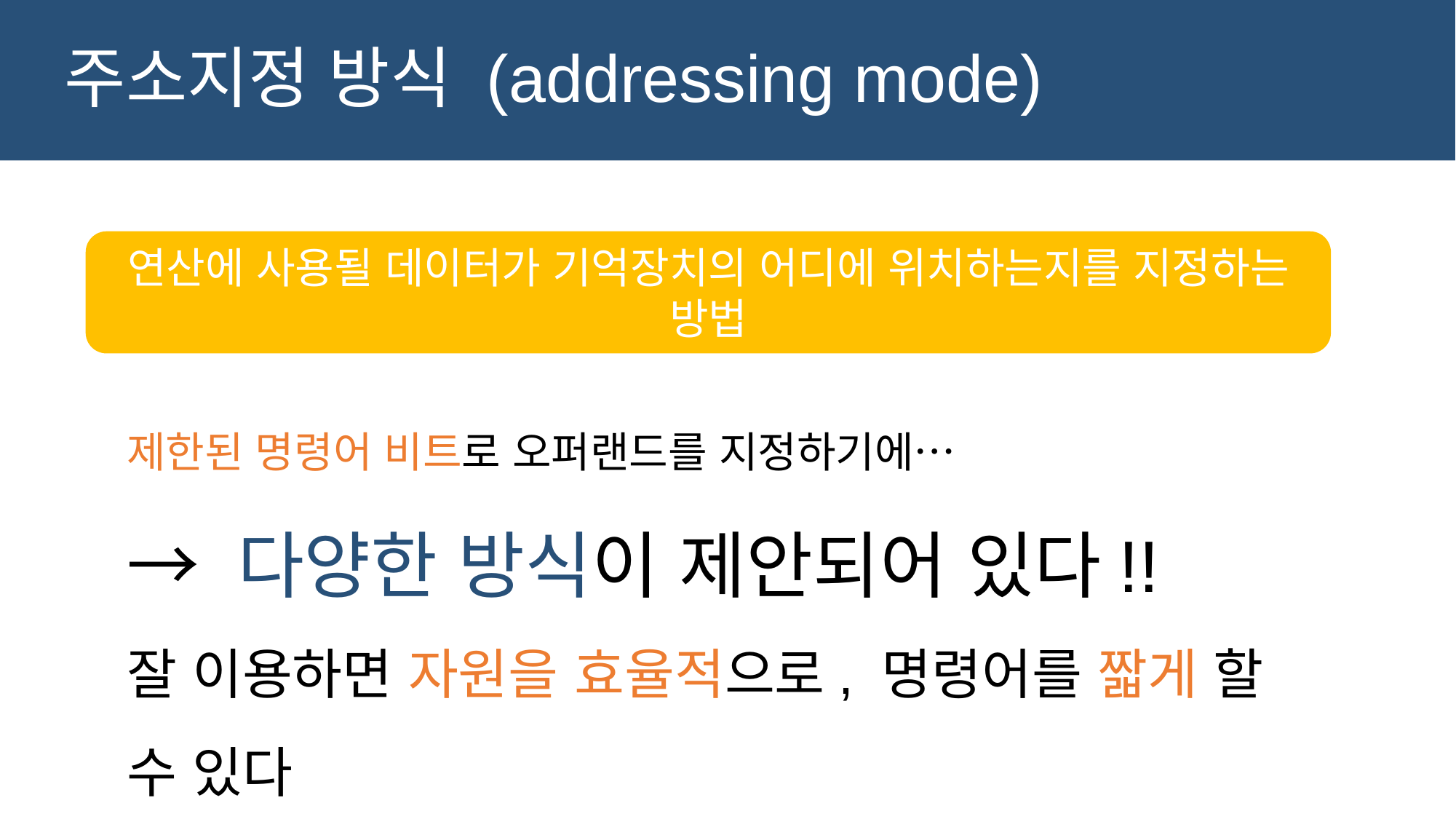

# 주소지정 방식 (addressing mode)
연산에 사용될 데이터가 기억장치의 어디에 위치하는지를 지정하는 방법
제한된 명령어 비트로 오퍼랜드를 지정하기에…
→ 다양한 방식이 제안되어 있다!!
잘 이용하면 자원을 효율적으로, 명령어를 짧게 할 수 있다